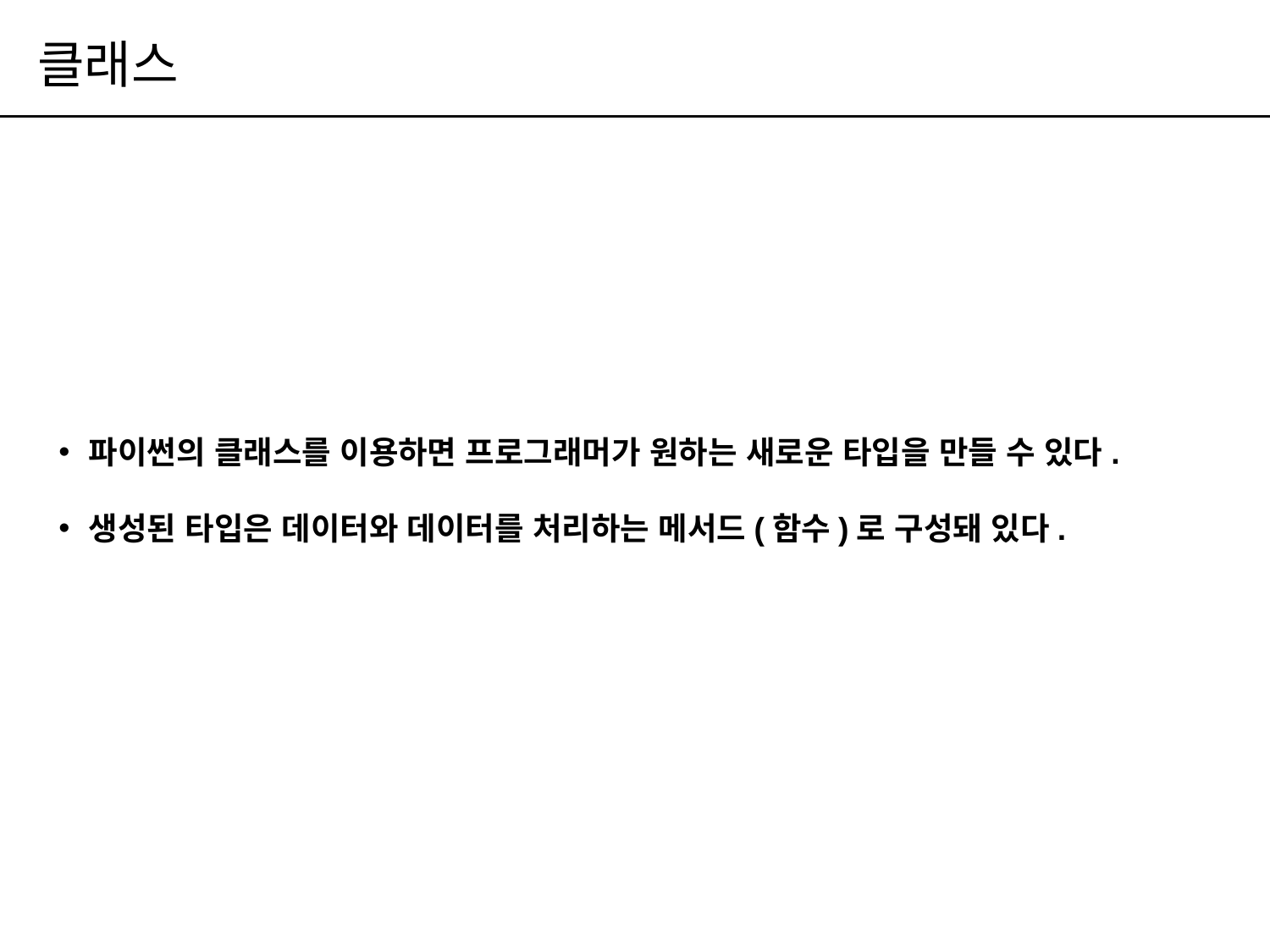

# 클래스
파이썬의 클래스를 이용하면 프로그래머가 원하는 새로운 타입을 만들 수 있다.

생성된 타입은 데이터와 데이터를 처리하는 메서드(함수)로 구성돼 있다.